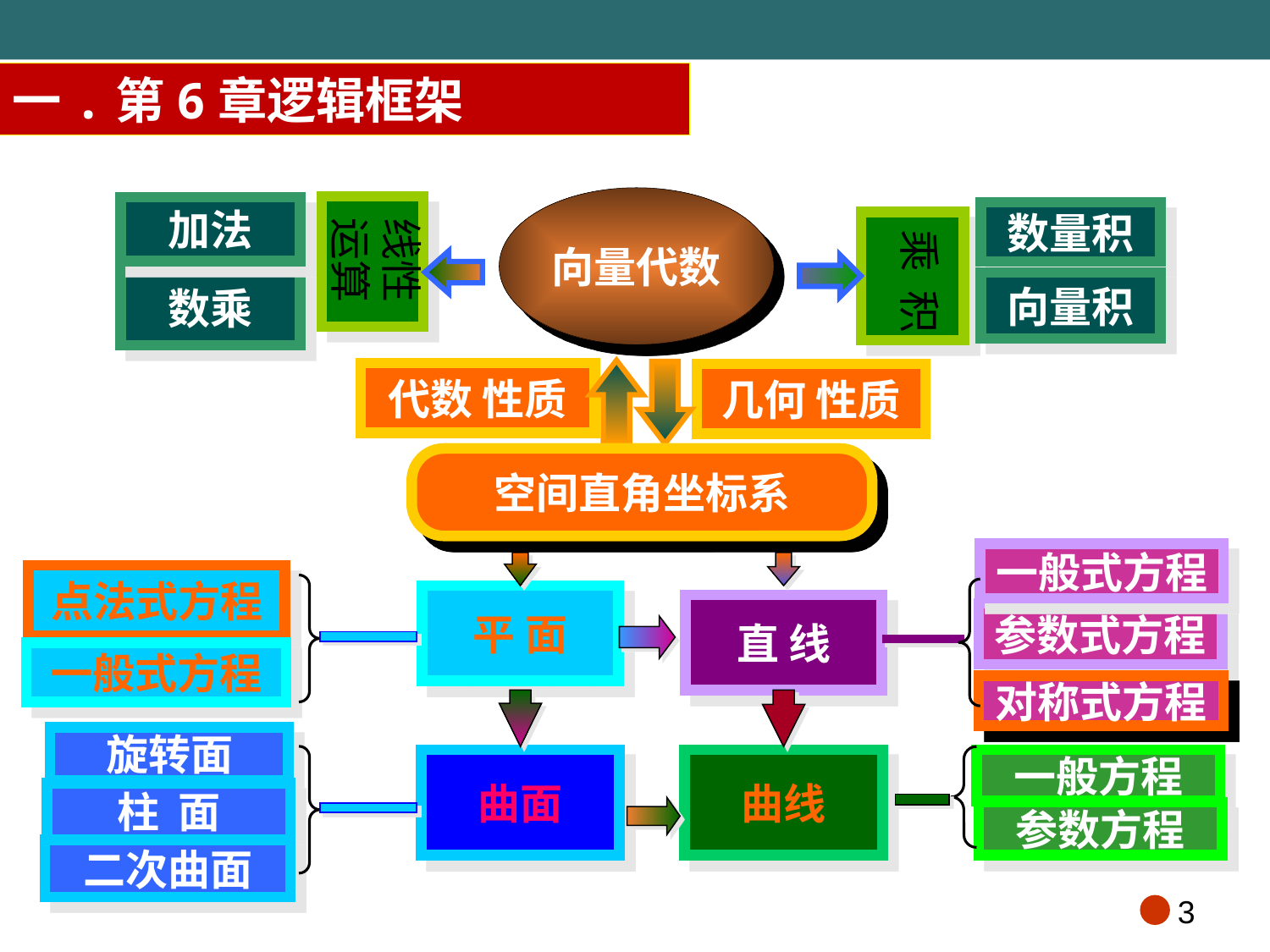

一.第6章逻辑框架
向量代数

加法
数量积
线性运算

乘  积

数乘
向量积

代数 性质
几何 性质
空间直角坐标系
一般式方程

点法式方程

平 面
直 线
参数式方程

一般式方程
对称式方程

旋转面

曲面
曲线
一般方程
柱  面

参数方程

二次曲面
3